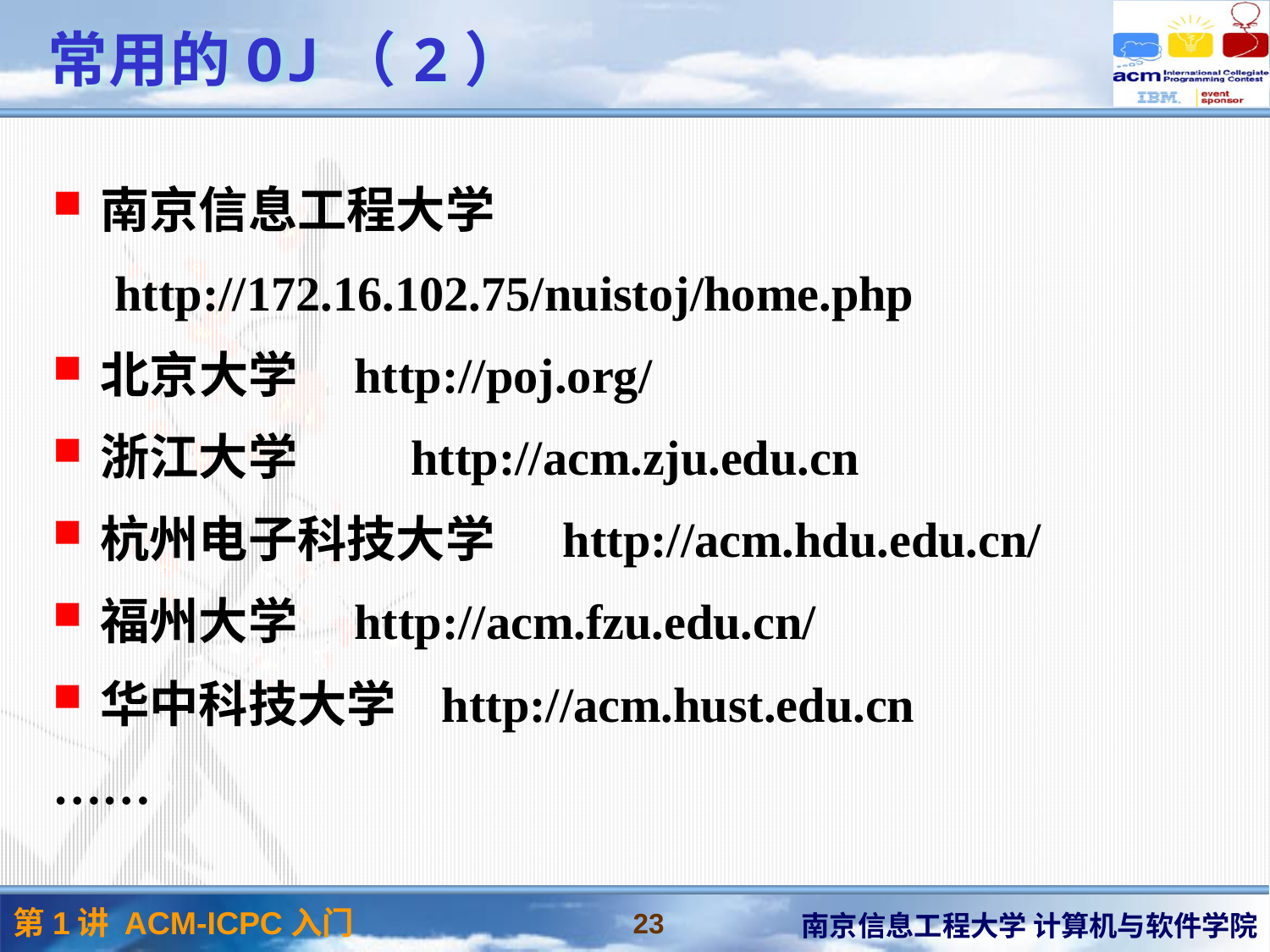

# 常用的OJ（2）
南京信息工程大学
 http://172.16.102.75/nuistoj/home.php
北京大学    http://poj.org/
浙江大学	    http://acm.zju.edu.cn
杭州电子科技大学     http://acm.hdu.edu.cn/
福州大学    http://acm.fzu.edu.cn/
华中科技大学   http://acm.hust.edu.cn
……